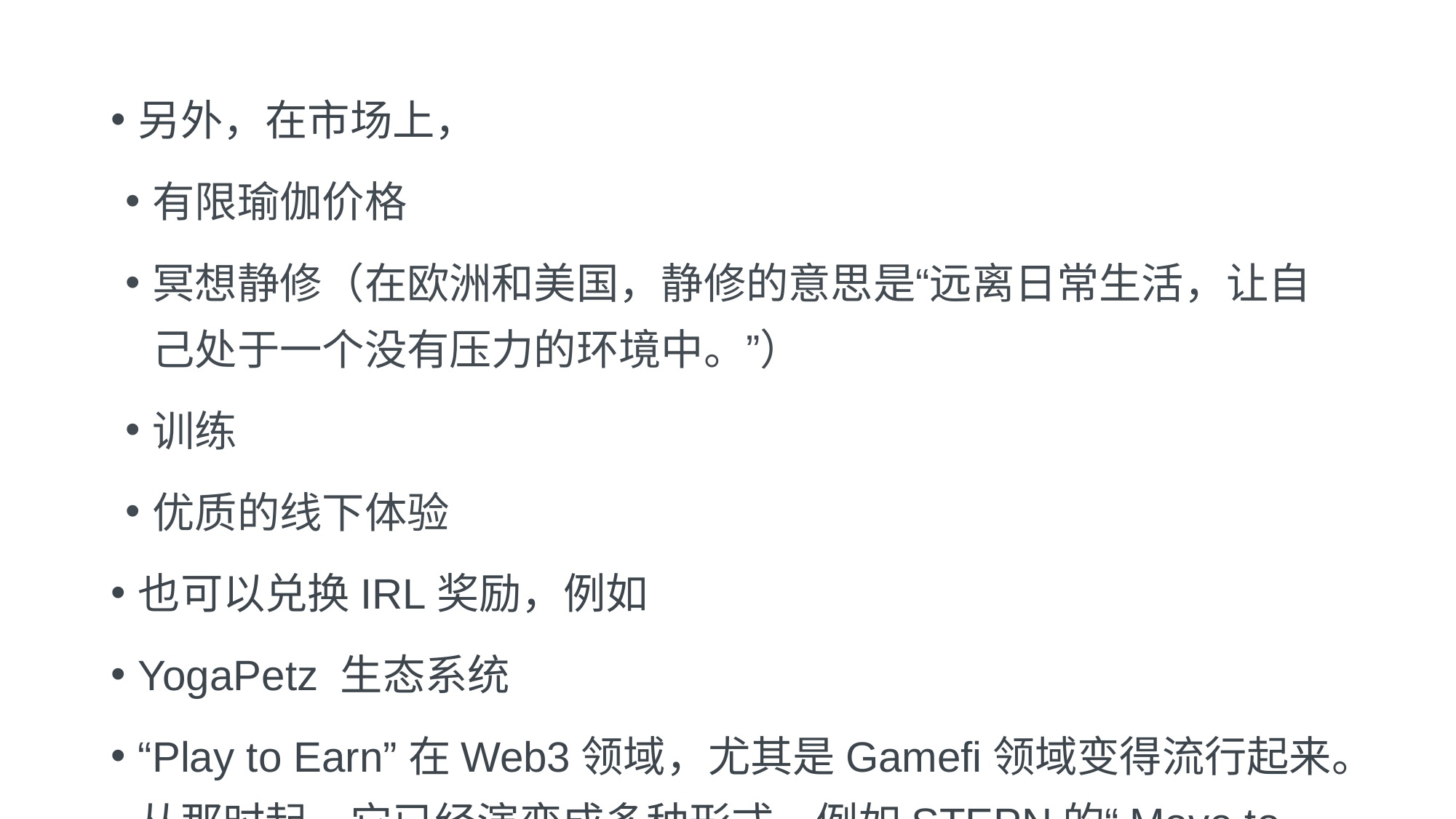

另外，在市场上，
有限瑜伽价格
冥想静修（在欧洲和美国，静修的意思是“远离日常生活，让自己处于一个没有压力的环境中。”）
训练
优质的线下体验
也可以兑换IRL奖励，例如
YogaPetz 生态系统
“Play to Earn”在Web3领域，尤其是Gamefi领域变得流行起来。从那时起，它已经演变成多种形式，例如STEPN的“Move to Earn”。